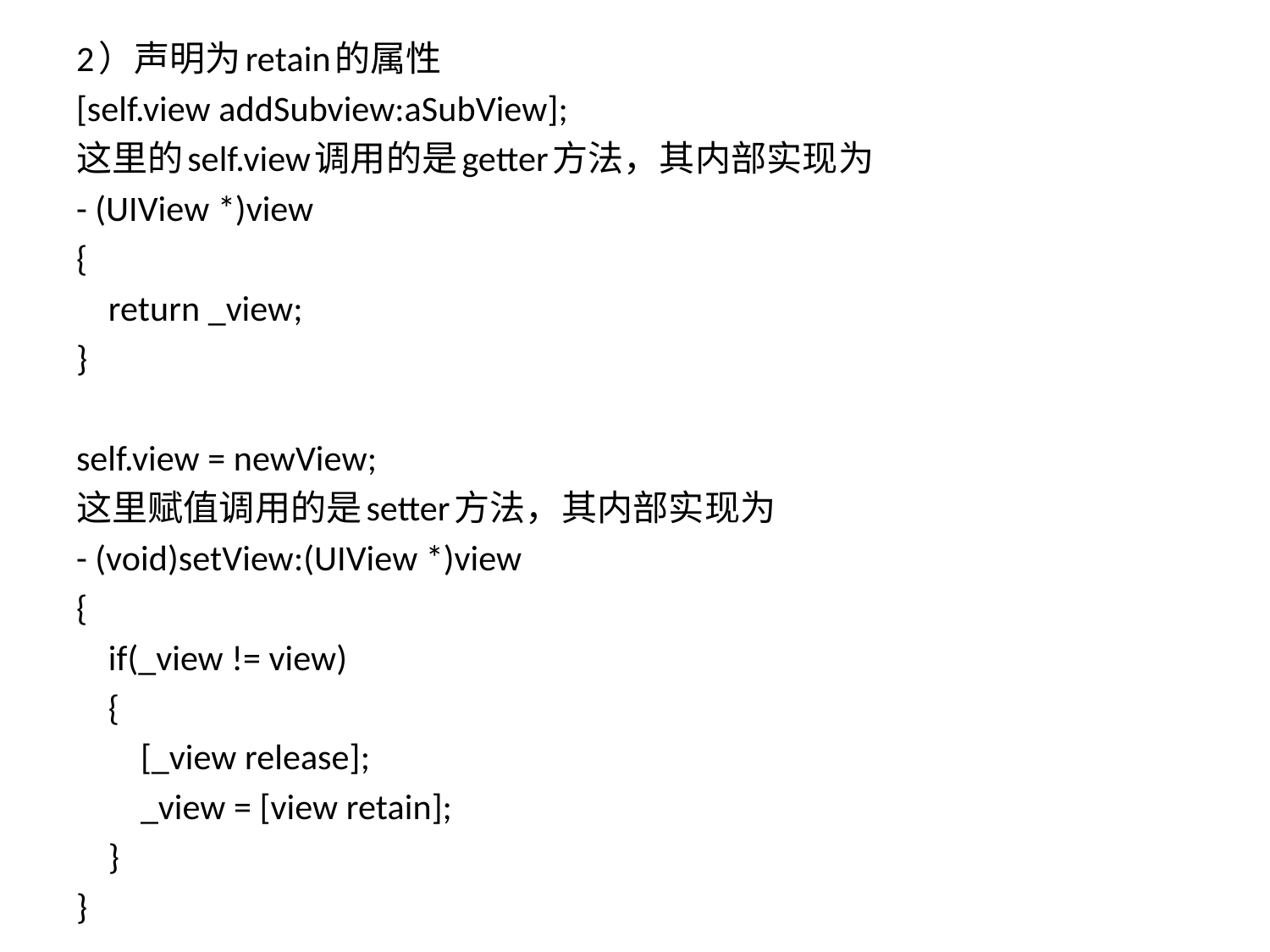

2）声明为retain的属性
[self.view addSubview:aSubView];
这里的self.view调用的是getter方法，其内部实现为
- (UIView *)view
{
    return _view;
}

self.view = newView;
这里赋值调用的是setter方法，其内部实现为
- (void)setView:(UIView *)view
{
    if(_view != view)
    {
        [_view release];
        _view = [view retain];
    }
}